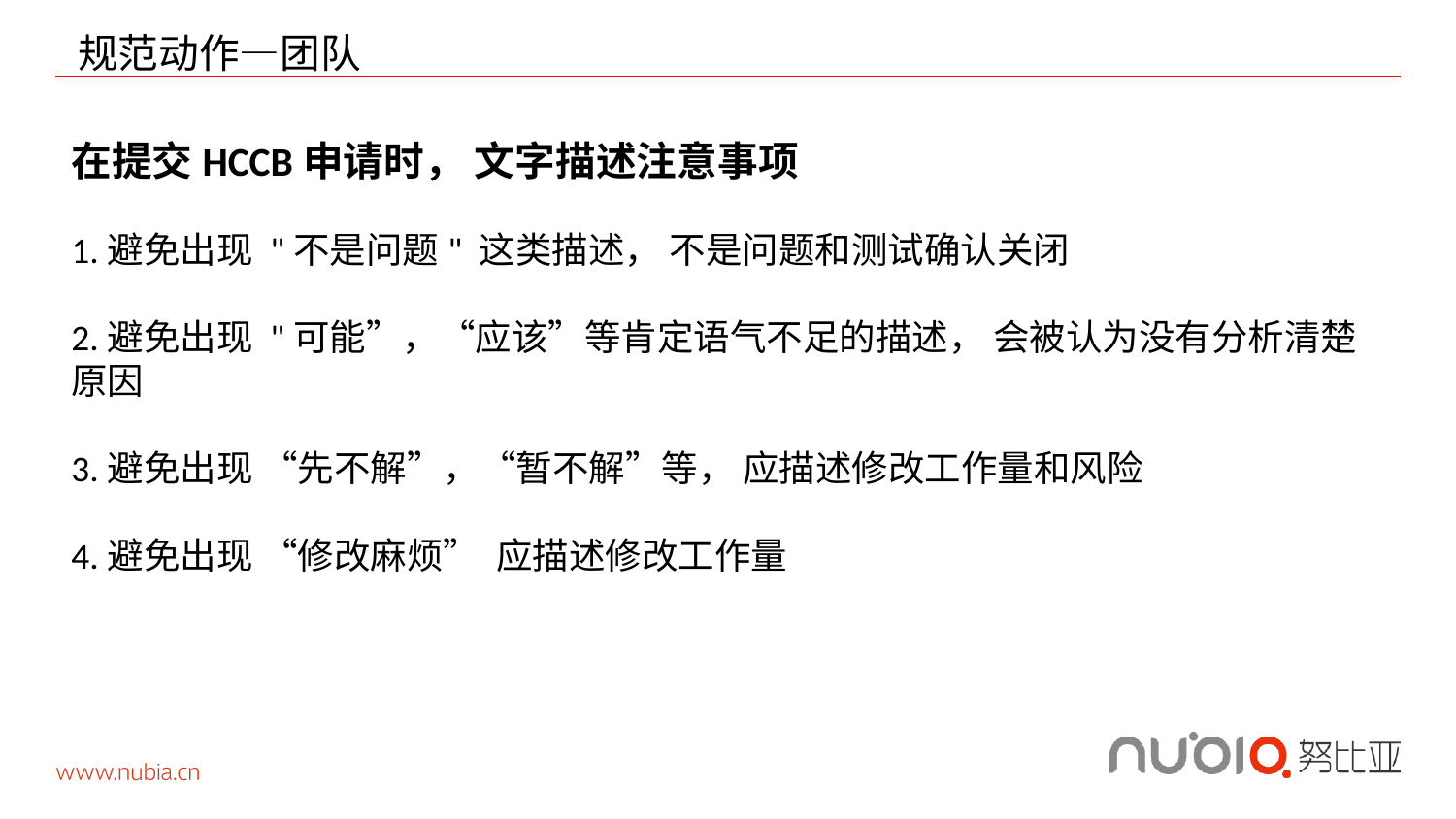

规范动作—团队

在提交HCCB申请时， 文字描述注意事项

1.避免出现 "不是问题" 这类描述， 不是问题和测试确认关闭

2.避免出现 "可能”，“应该”等肯定语气不足的描述， 会被认为没有分析清楚原因

3.避免出现 “先不解”，“暂不解”等， 应描述修改工作量和风险

4.避免出现 “修改麻烦”  应描述修改工作量